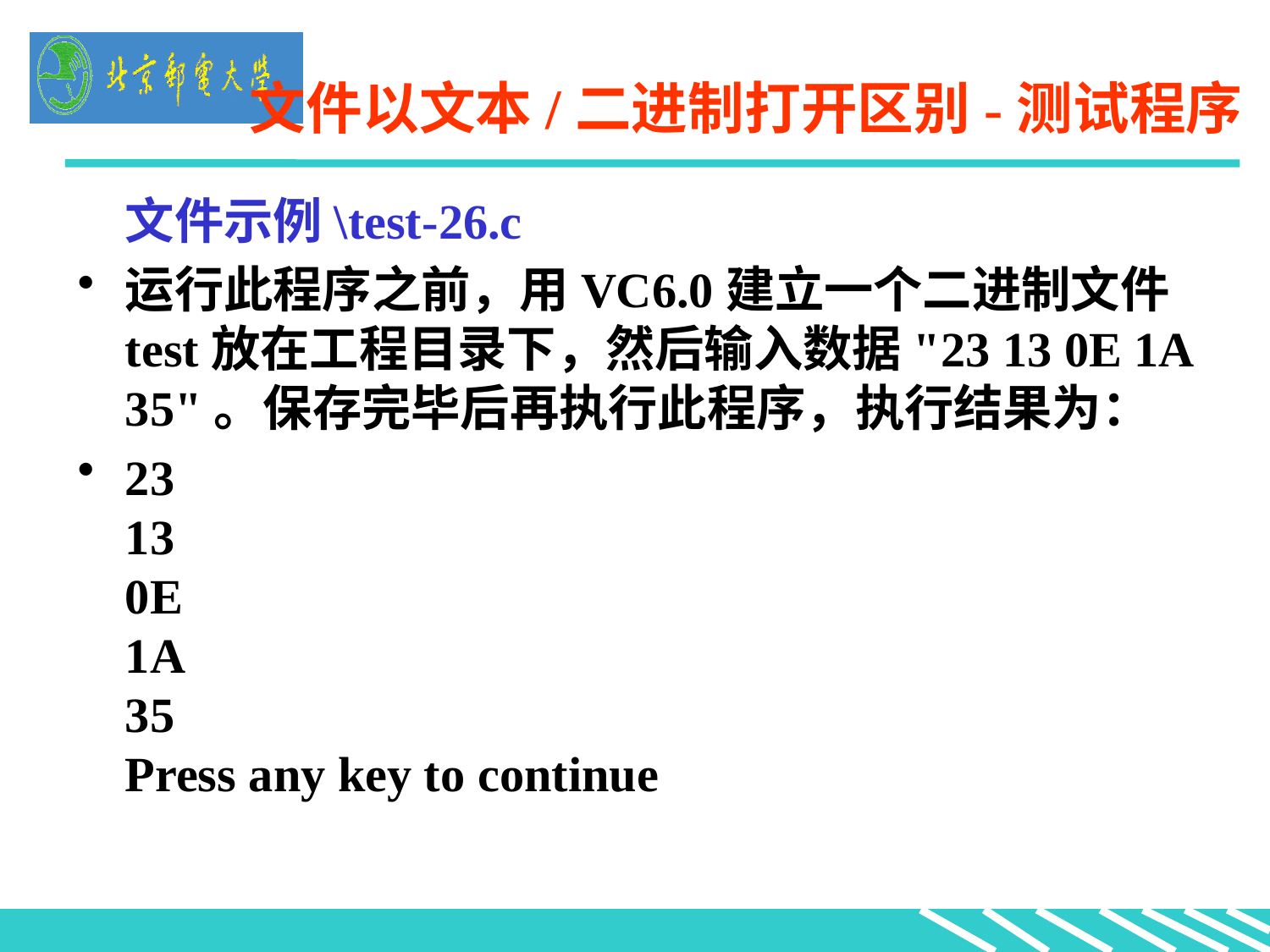

# 文件以文本/二进制打开区别-测试程序
	文件示例\test-26.c
运行此程序之前，用VC6.0建立一个二进制文件test放在工程目录下，然后输入数据"23 13 0E 1A 35"。保存完毕后再执行此程序，执行结果为：
23
13
0E
1A
35
Press any key to continue
16